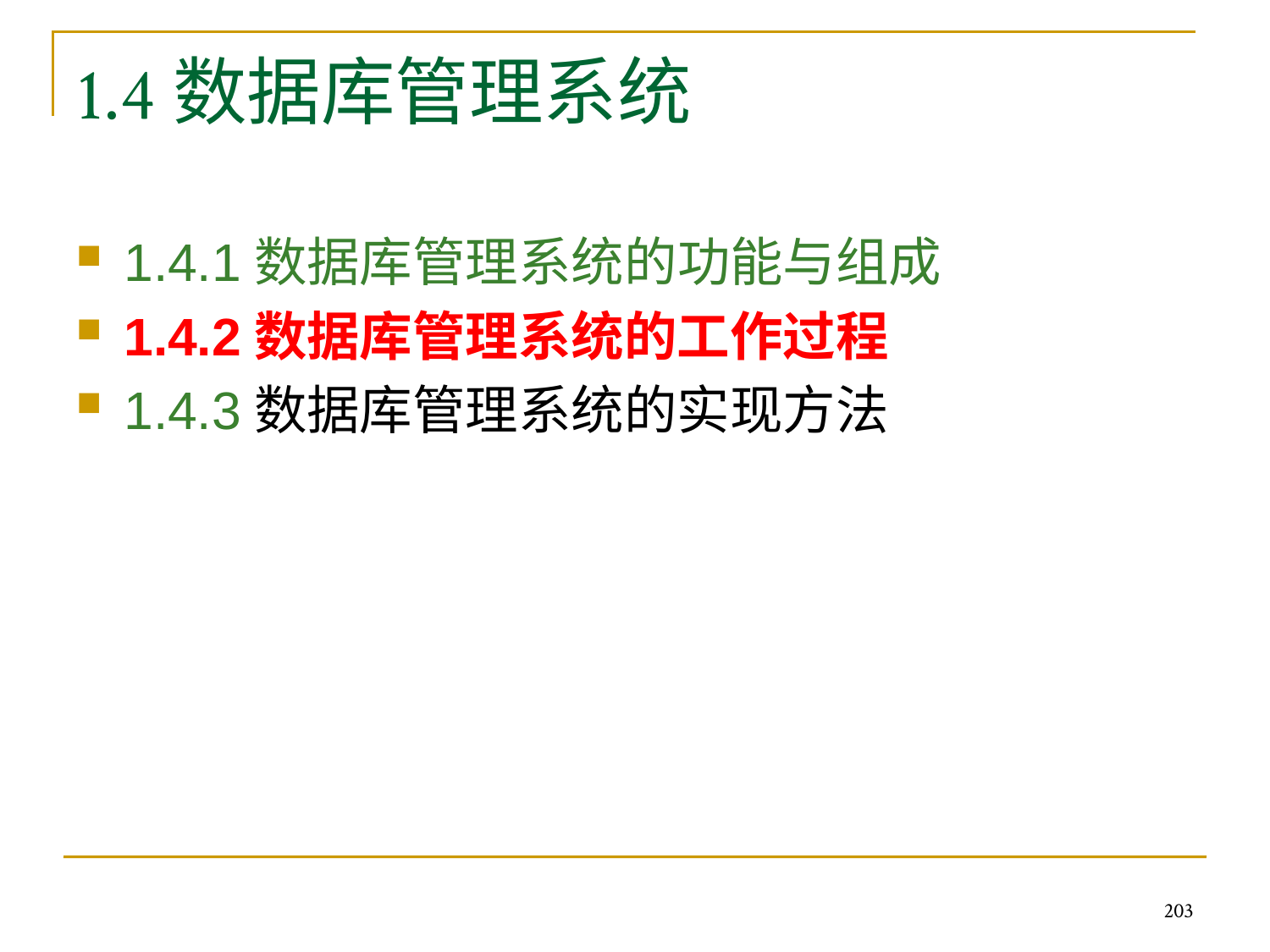

# 1.4数据库管理系统
1.4.1数据库管理系统的功能与组成
1.4.2数据库管理系统的工作过程
1.4.3数据库管理系统的实现方法
203